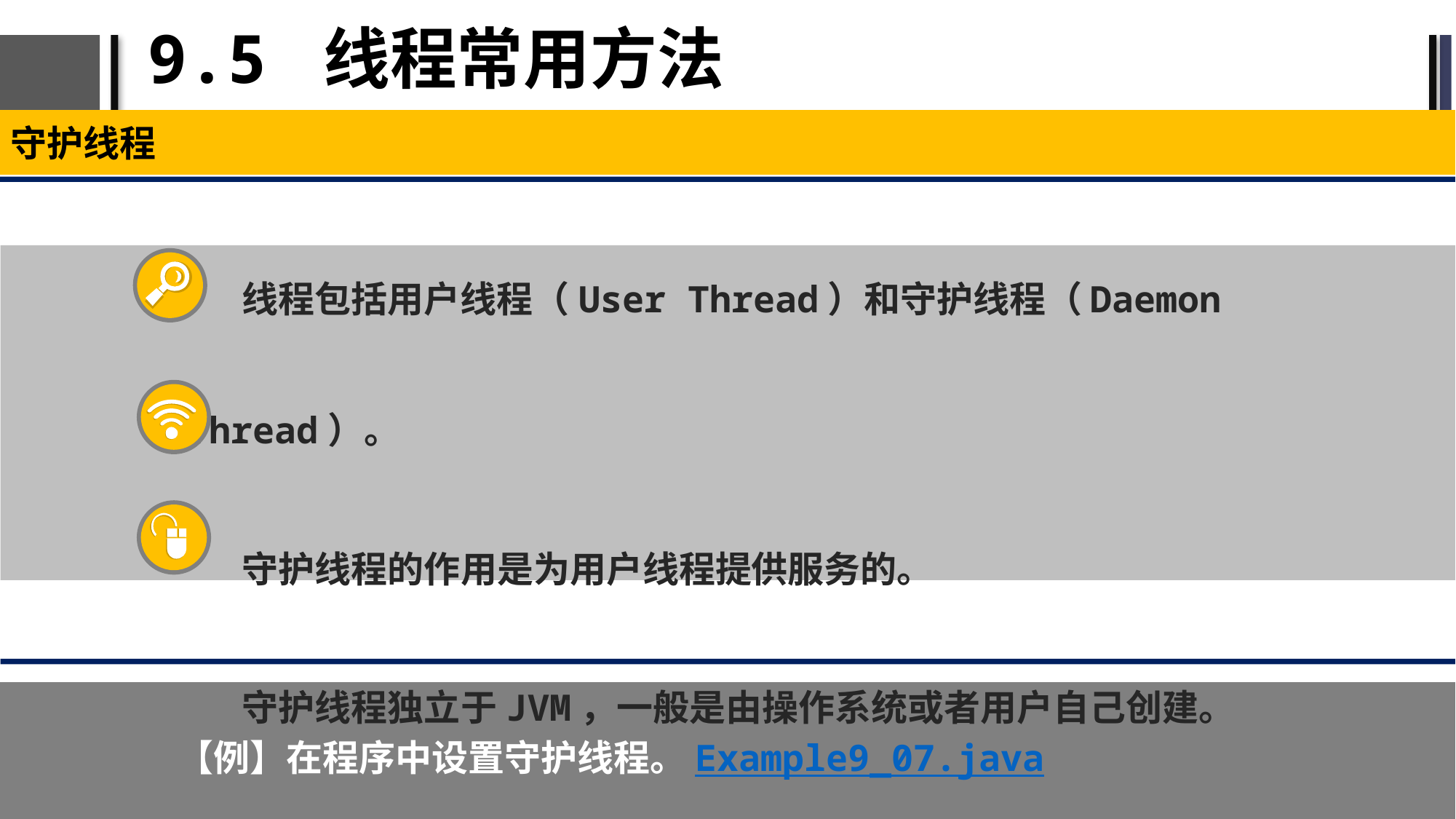

# 9.5 线程常用方法
守护线程

线程包括用户线程（User Thread）和守护线程（Daemon Thread）。
守护线程的作用是为用户线程提供服务的。
守护线程独立于JVM，一般是由操作系统或者用户自己创建。

【例】在程序中设置守护线程。Example9_07.java